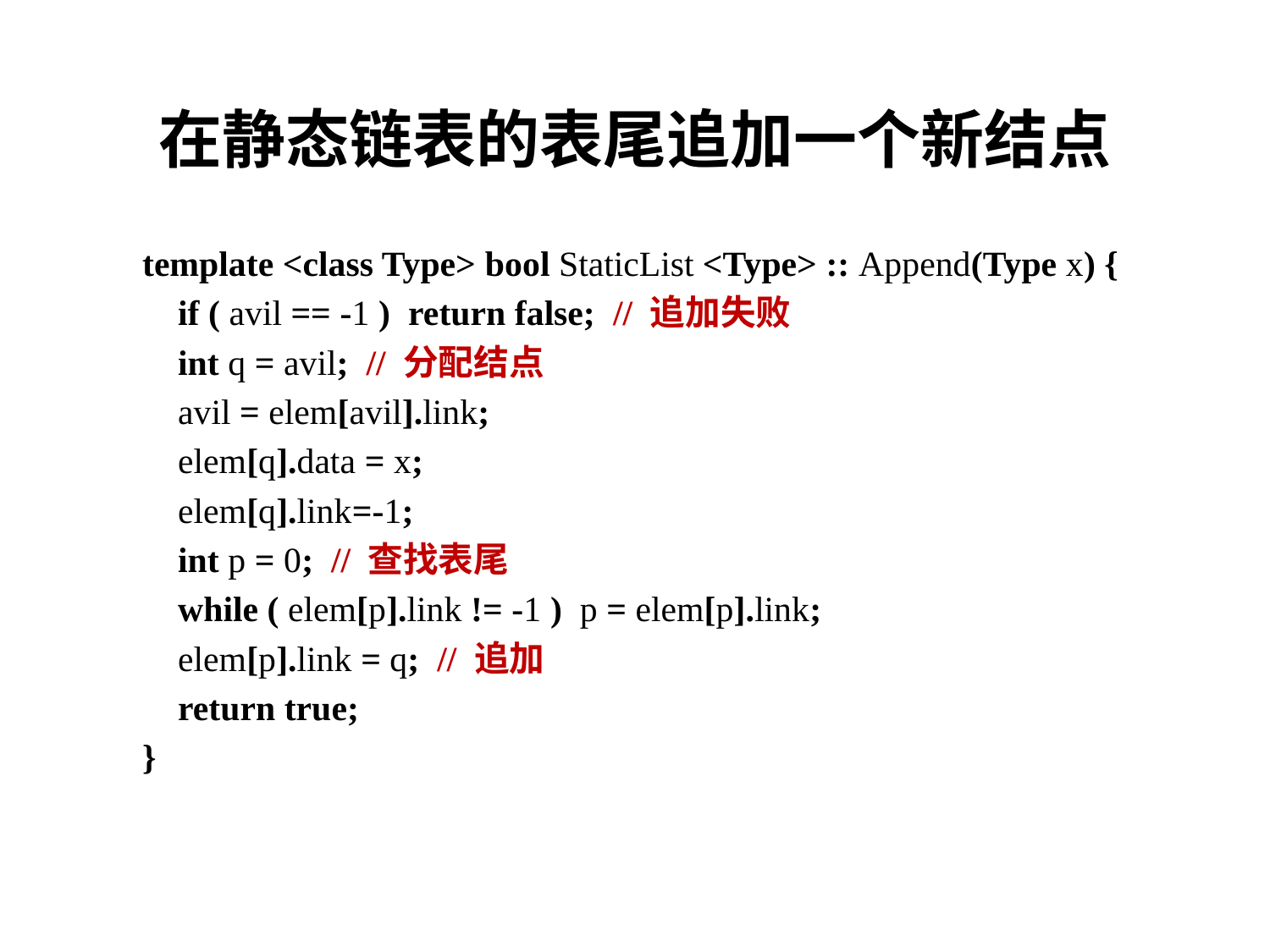

# 在静态链表的表尾追加一个新结点
template <class Type> bool StaticList <Type> :: Append(Type x) {
    if ( avil == -1 )  return false;  // 追加失败
    int q = avil;  // 分配结点
    avil = elem[avil].link;
    elem[q].data = x;
    elem[q].link=-1;
    int p = 0;  // 查找表尾
    while ( elem[p].link != -1 )  p = elem[p].link;
    elem[p].link = q;  // 追加
    return true;
}